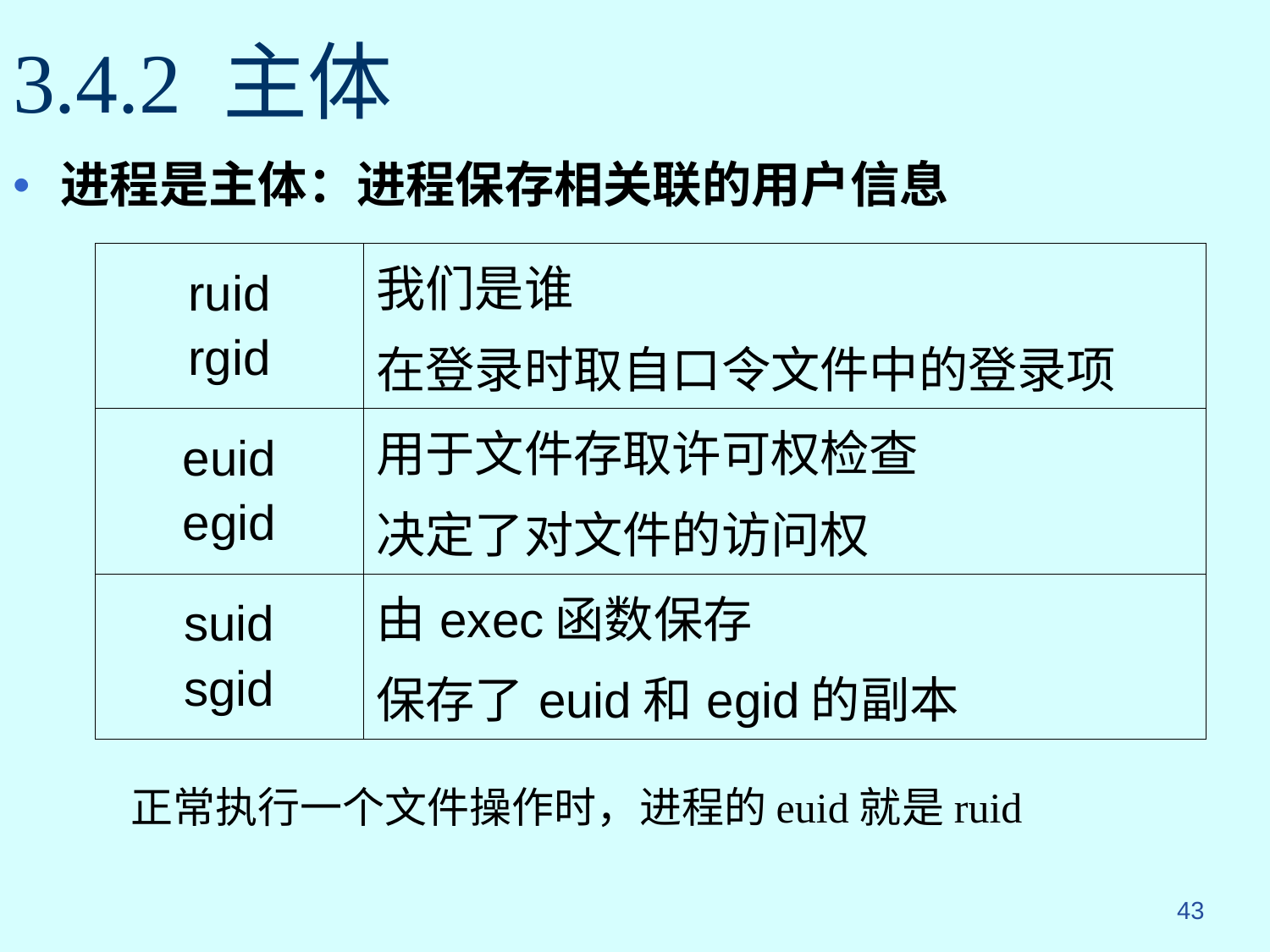

# 3.4.2 主体
进程是主体：进程保存相关联的用户信息
| ruid rgid | 我们是谁 在登录时取自口令文件中的登录项 |
| --- | --- |
| euid egid | 用于文件存取许可权检查 决定了对文件的访问权 |
| suid sgid | 由exec函数保存 保存了euid和egid的副本 |
正常执行一个文件操作时，进程的euid就是ruid

43
43